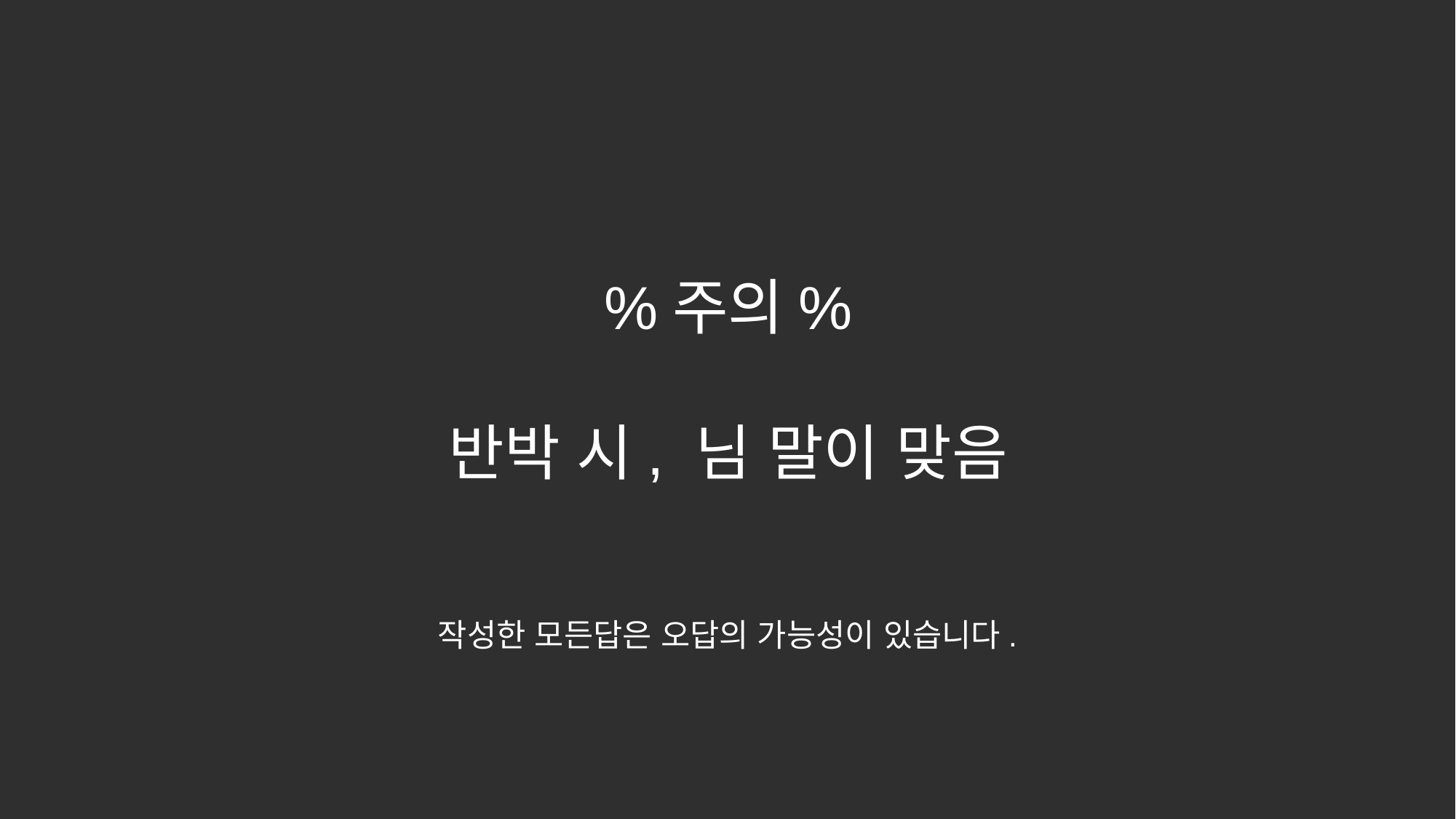

%주의%

반박 시, 님 말이 맞음
작성한 모든답은 오답의 가능성이 있습니다.